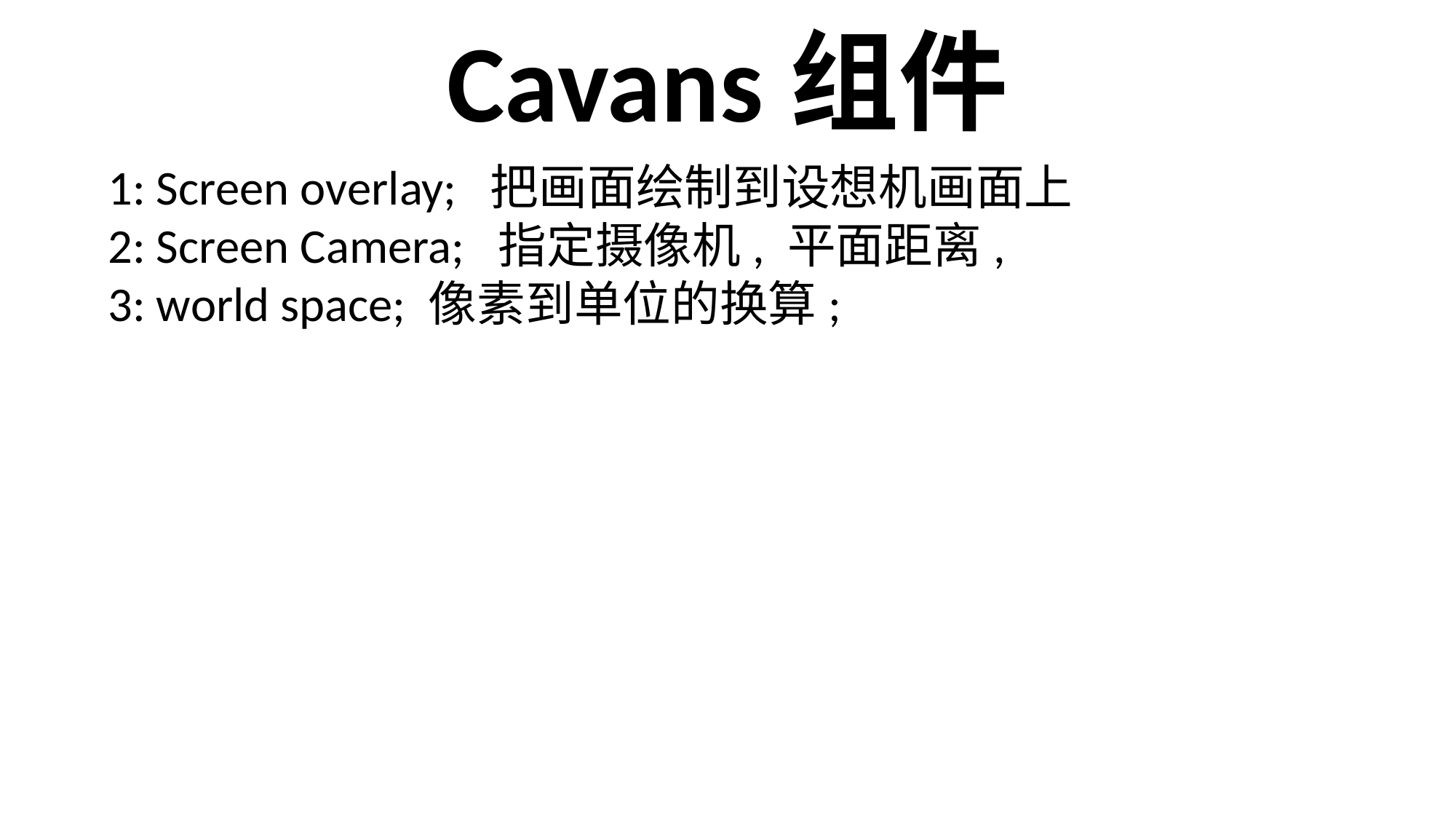

Cavans组件
1: Screen overlay;  把画面绘制到设想机画面上
2: Screen Camera;  指定摄像机, 平面距离,
3: world space; 像素到单位的换算;
3